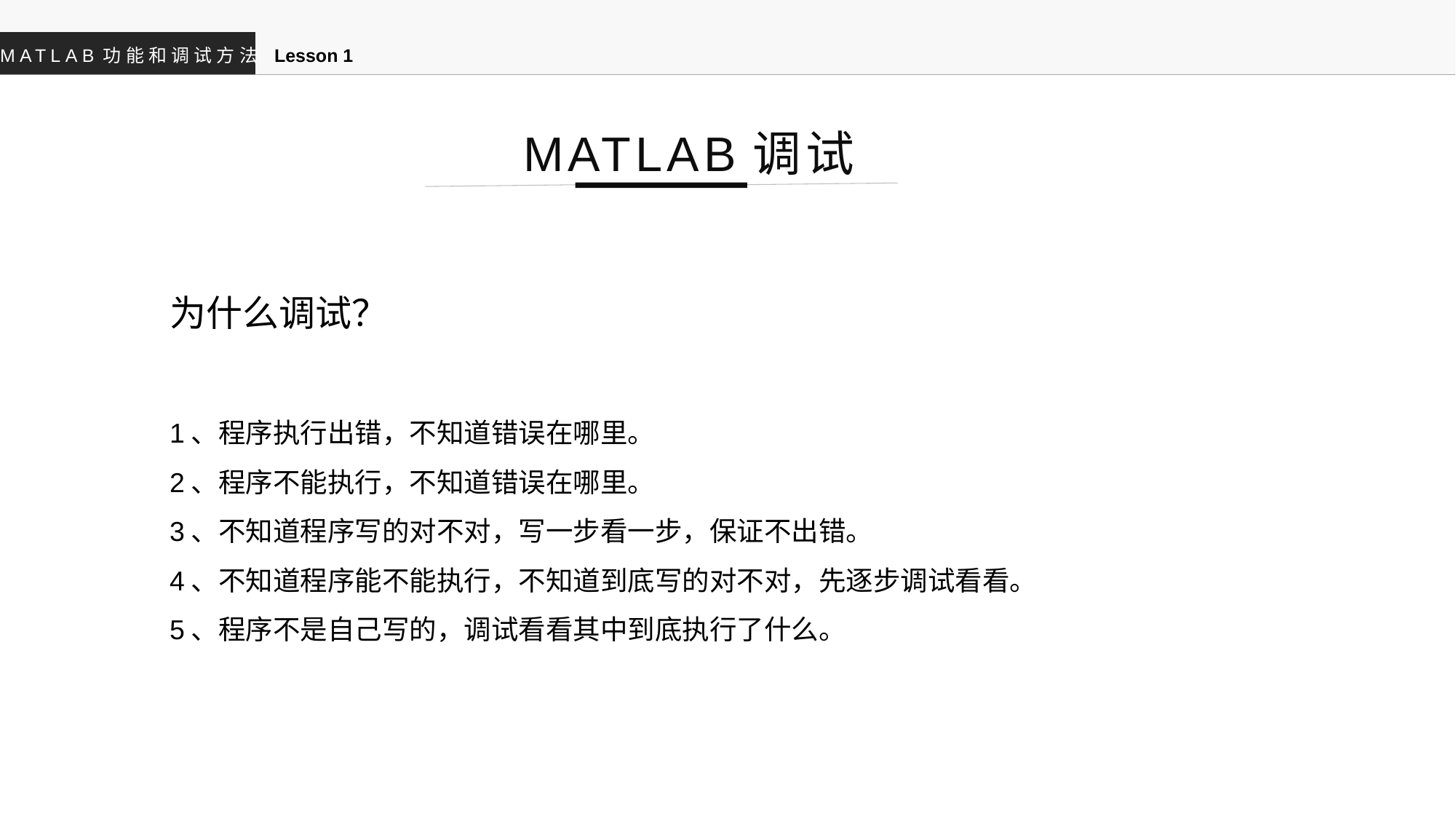

MATLAB功能和调试方法
Lesson 1
MATLAB调试

为什么调试？

1、程序执行出错，不知道错误在哪里。
2、程序不能执行，不知道错误在哪里。
3、不知道程序写的对不对，写一步看一步，保证不出错。
4、不知道程序能不能执行，不知道到底写的对不对，先逐步调试看看。
5、程序不是自己写的，调试看看其中到底执行了什么。